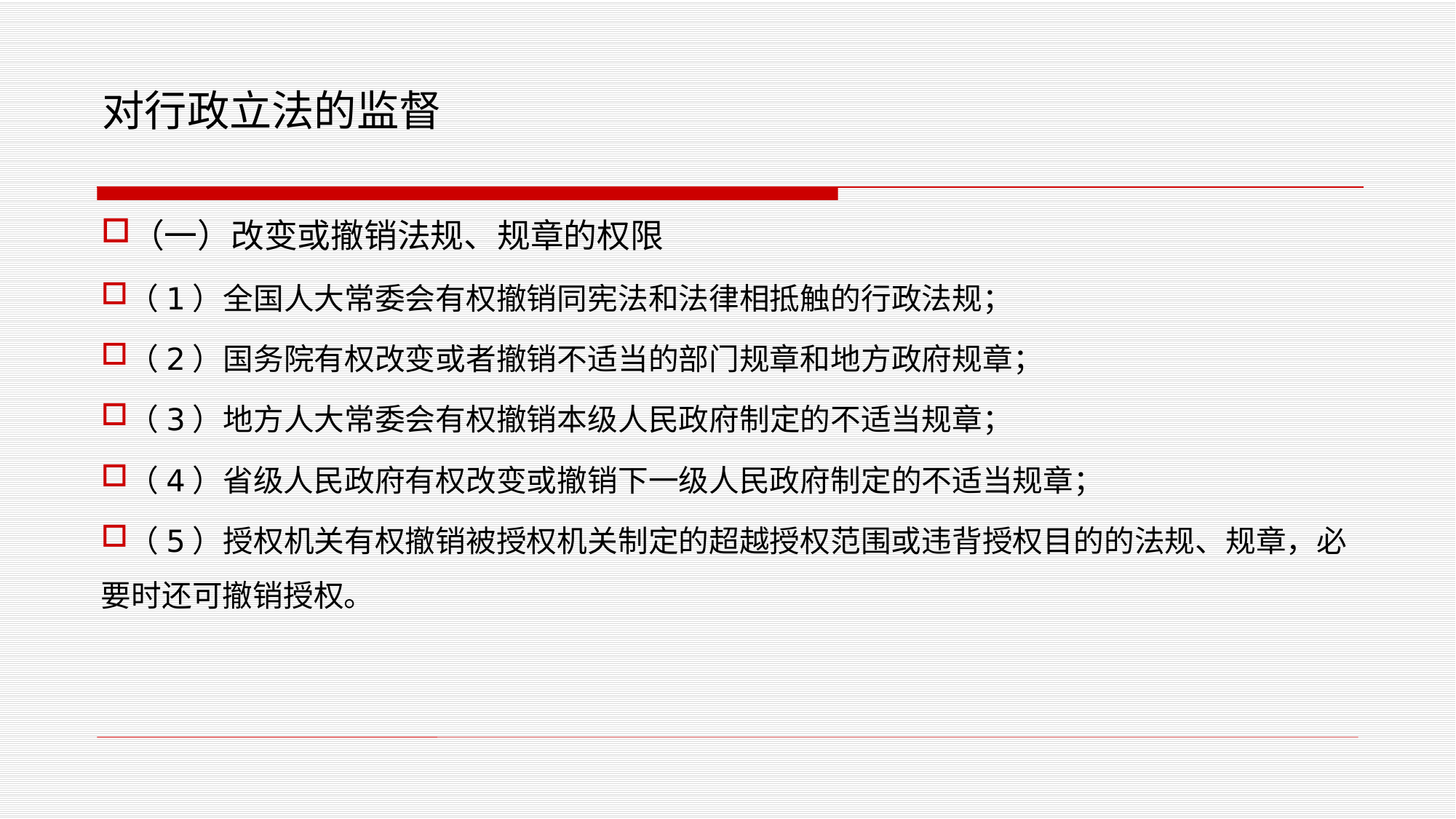

# 对行政立法的监督
（一）改变或撤销法规、规章的权限
（1）全国人大常委会有权撤销同宪法和法律相抵触的行政法规；
（2）国务院有权改变或者撤销不适当的部门规章和地方政府规章；
（3）地方人大常委会有权撤销本级人民政府制定的不适当规章；
（4）省级人民政府有权改变或撤销下一级人民政府制定的不适当规章；
（5）授权机关有权撤销被授权机关制定的超越授权范围或违背授权目的的法规、规章，必要时还可撤销授权。